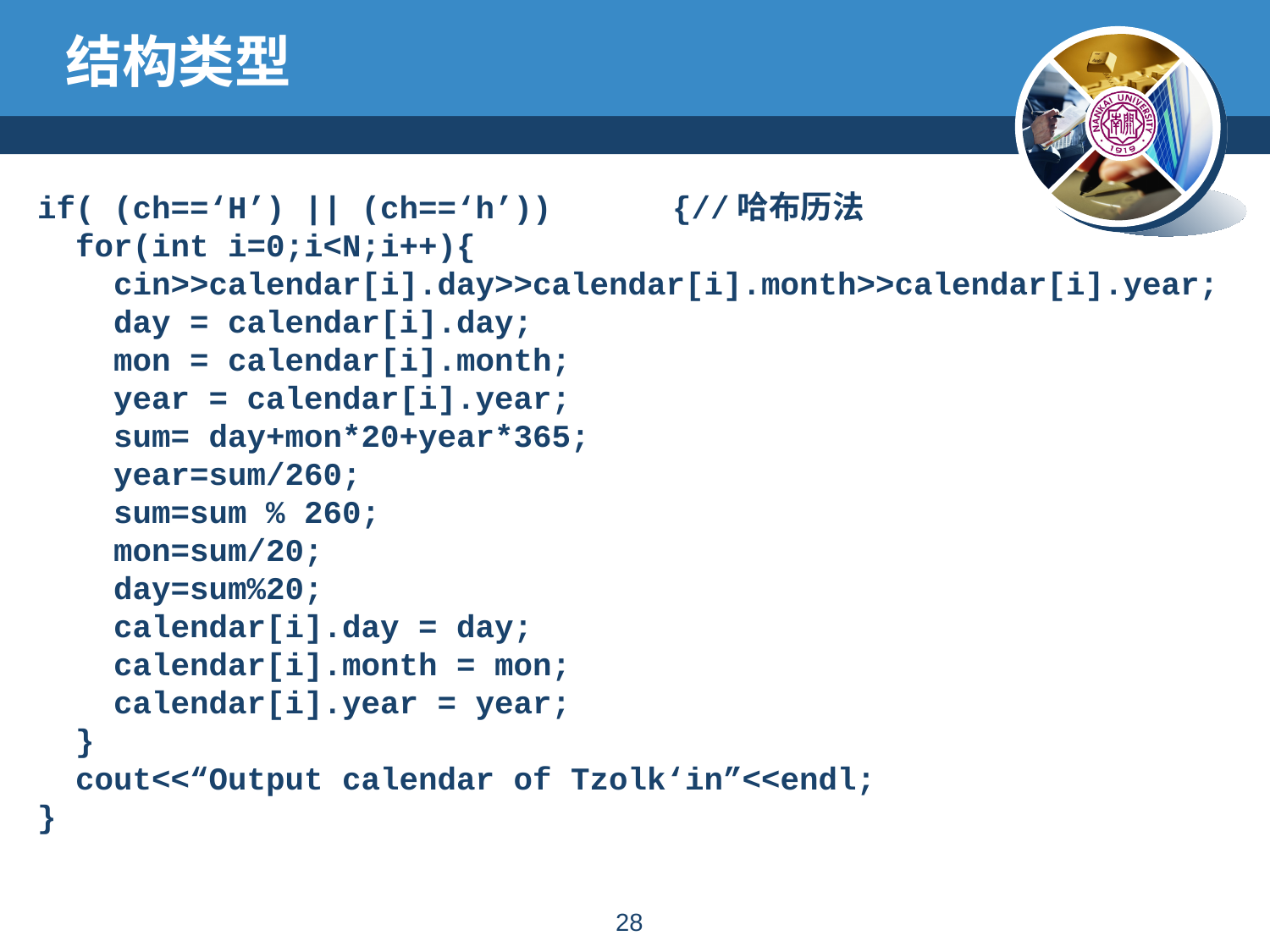

# 结构类型
if( (ch==‘H’) || (ch==‘h’))	{//哈布历法
  for(int i=0;i<N;i++){
    cin>>calendar[i].day>>calendar[i].month>>calendar[i].year;
    day = calendar[i].day;
    mon = calendar[i].month;
    year = calendar[i].year;
    sum= day+mon*20+year*365;
    year=sum/260;
    sum=sum % 260;
    mon=sum/20;
    day=sum%20;
    calendar[i].day = day;
    calendar[i].month = mon;
    calendar[i].year = year;
  }
  cout<<“Output calendar of Tzolk‘in”<<endl;
}
28